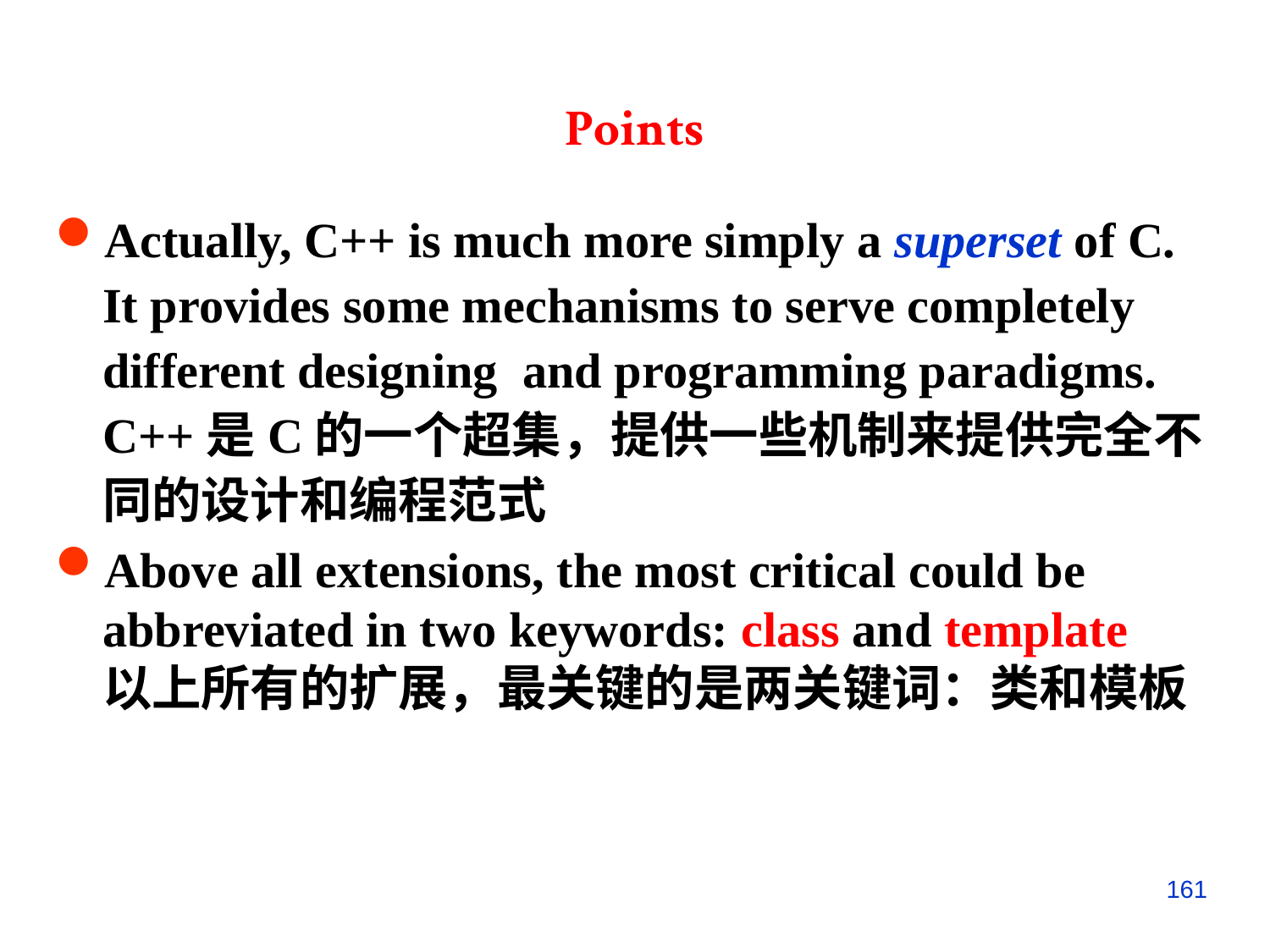

Points
Actually, C++ is much more simply a superset of C. It provides some mechanisms to serve completely different designing  and programming paradigms.
C++是C的一个超集，提供一些机制来提供完全不同的设计和编程范式
Above all extensions, the most critical could be abbreviated in two keywords: class and template
以上所有的扩展，最关键的是两关键词：类和模板
161